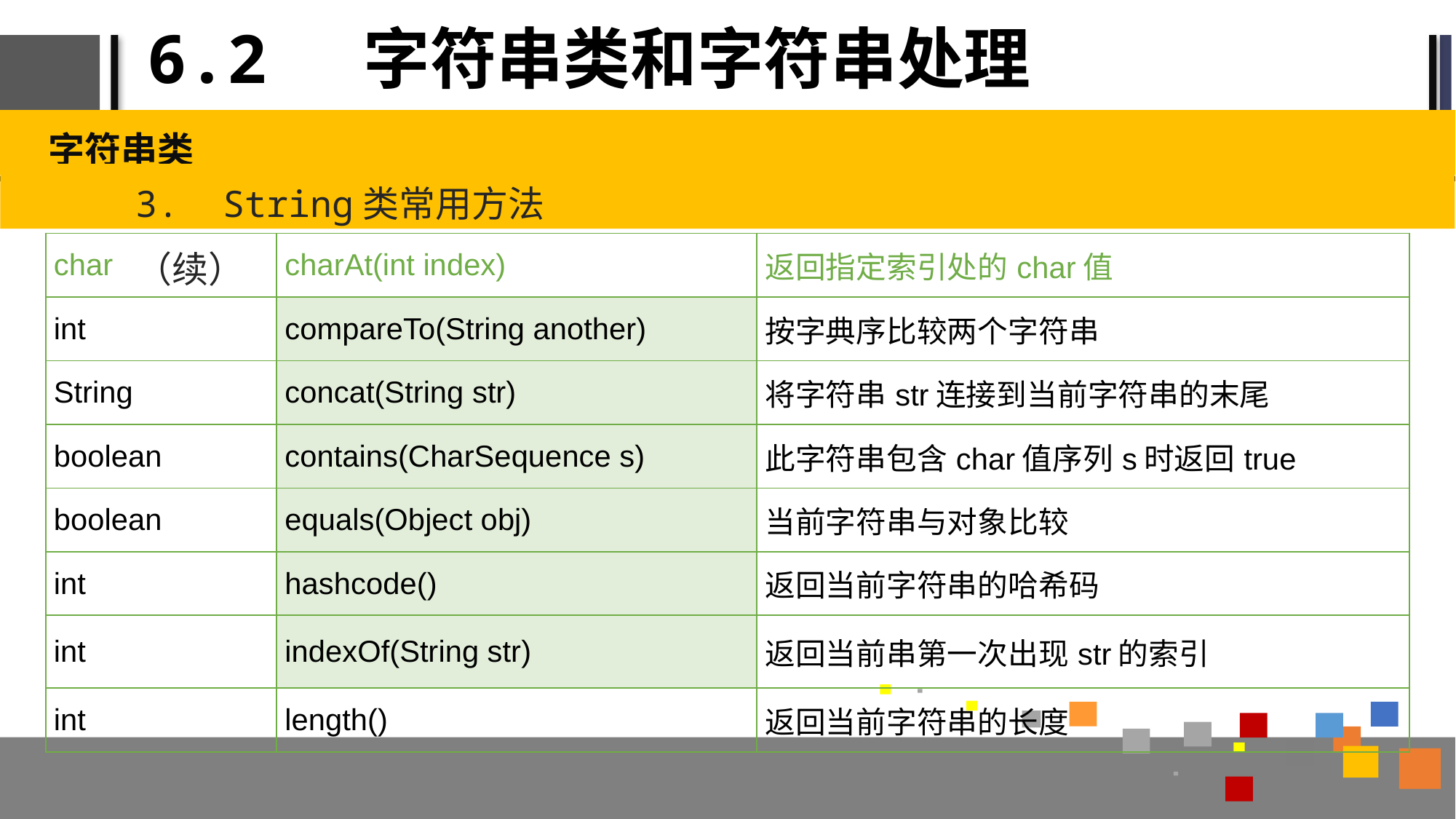

# 6.2  字符串类和字符串处理

字符串类
3.  String类常用方法（续）

| char | charAt(int index) | 返回指定索引处的char值 |
| --- | --- | --- |
| int | compareTo(String another) | 按字典序比较两个字符串 |
| String | concat(String str) | 将字符串str连接到当前字符串的末尾 |
| boolean | contains(CharSequence s) | 此字符串包含char值序列s时返回true |
| boolean | equals(Object obj) | 当前字符串与对象比较 |
| int | hashcode() | 返回当前字符串的哈希码 |
| int | indexOf(String str) | 返回当前串第一次出现str的索引 |
| int | length() | 返回当前字符串的长度 |